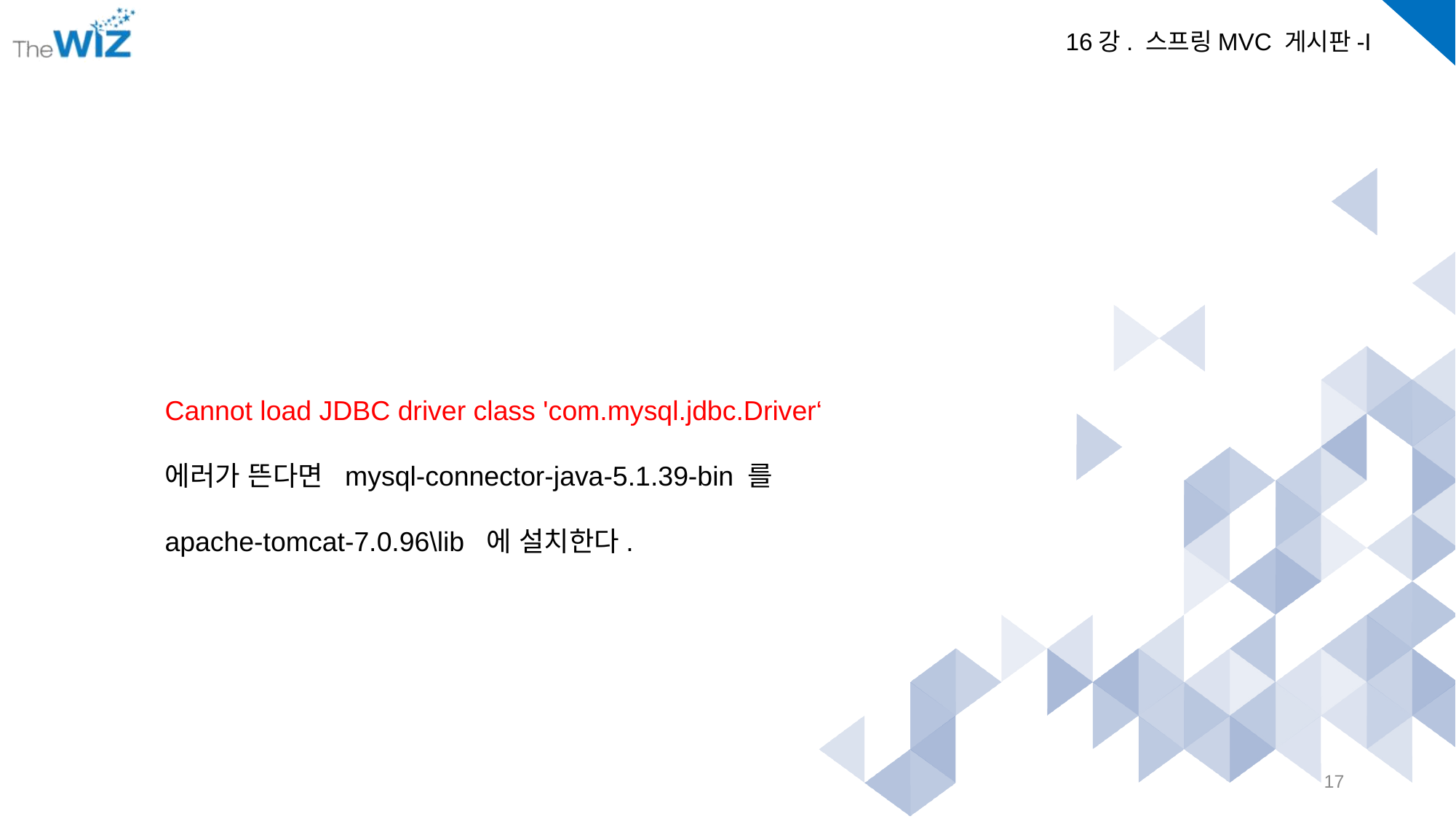

Cannot load JDBC driver class 'com.mysql.jdbc.Driver‘

에러가 뜬다면  mysql-connector-java-5.1.39-bin 를

apache-tomcat-7.0.96\lib  에 설치한다.
17